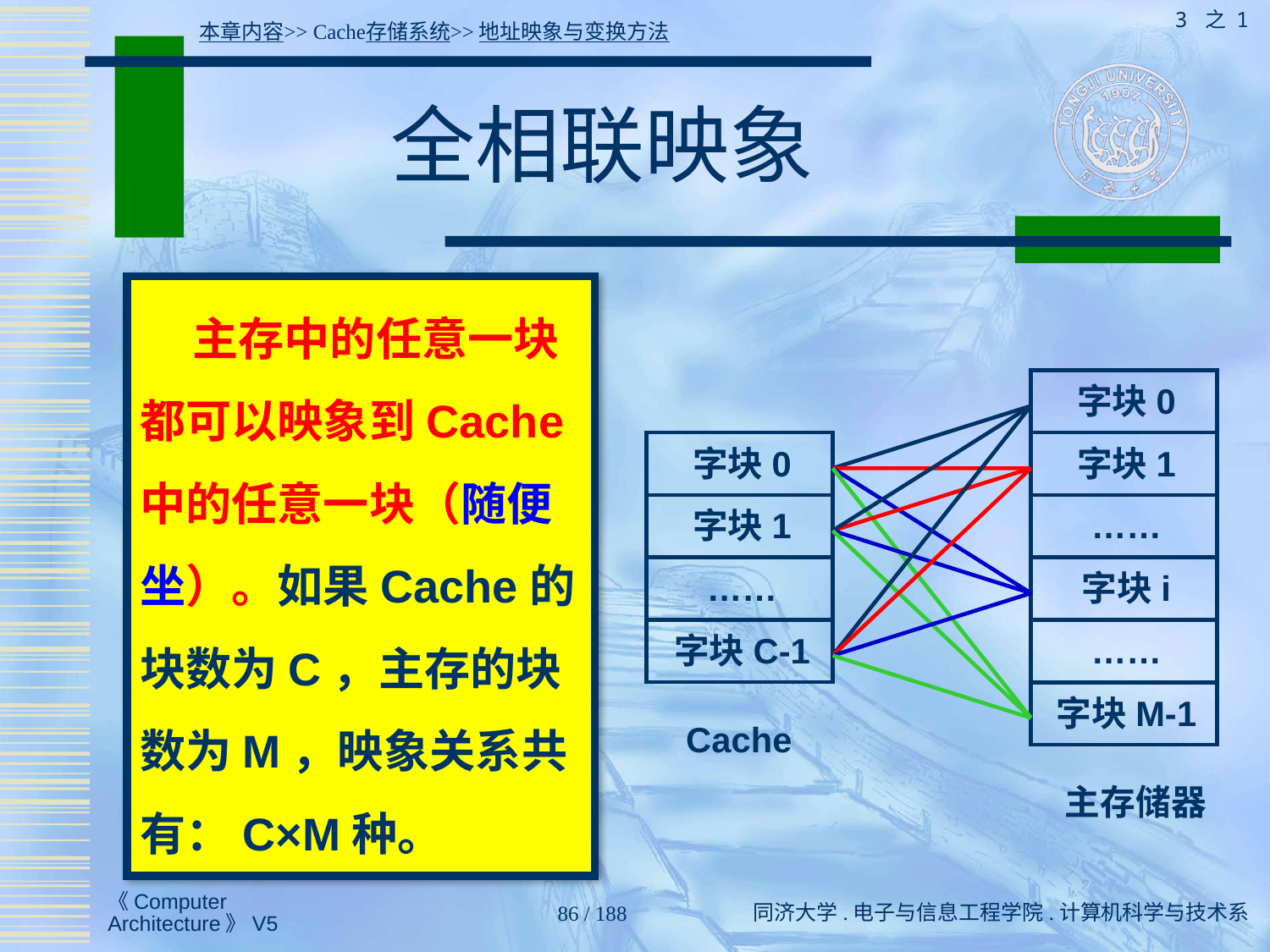

3 之 1
本章内容>> Cache存储系统>>地址映象与变换方法
# 全相联映象
    主存中的任意一块都可以映象到Cache中的任意一块（随便坐）。如果Cache的块数为C，主存的块数为M，映象关系共有：C×M种。
字块0

字块0
字块1

字块1
……

……
字块i

字块C-1
……

字块M-1
Cache
主存储器